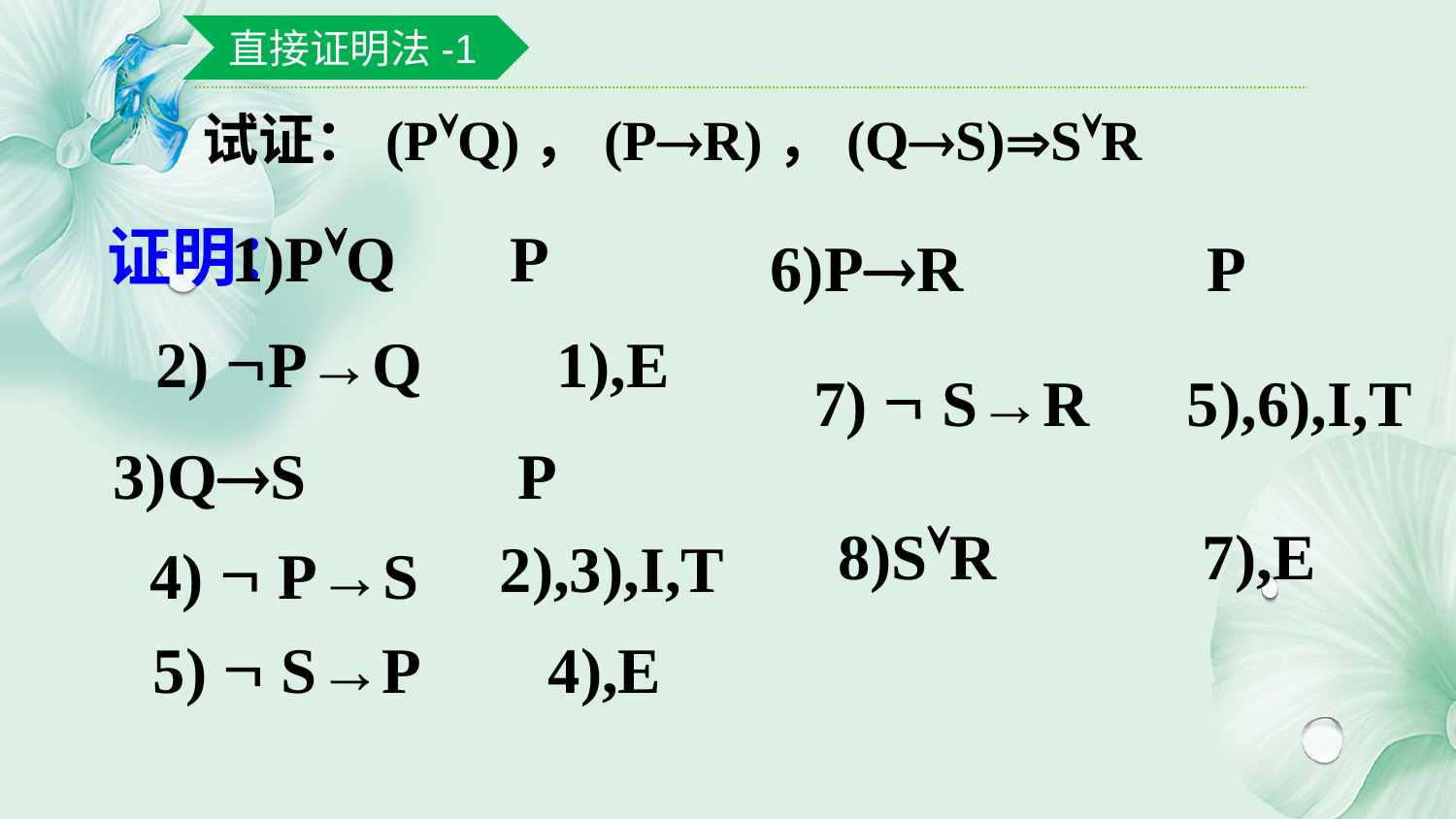

直接证明法-1
试证：(P∨Q)，(P→R)，(Q→S)⇒S∨R
 证明：
1)P∨Q       P
6)P→R               P
2) ¬P→Q
1),E
7) ¬ S→R      5),6),I,T
3)	Q→S             P
7),E
8)S∨R
2),3),I,T
4) ¬ P→S
5) ¬ S→P        4),E